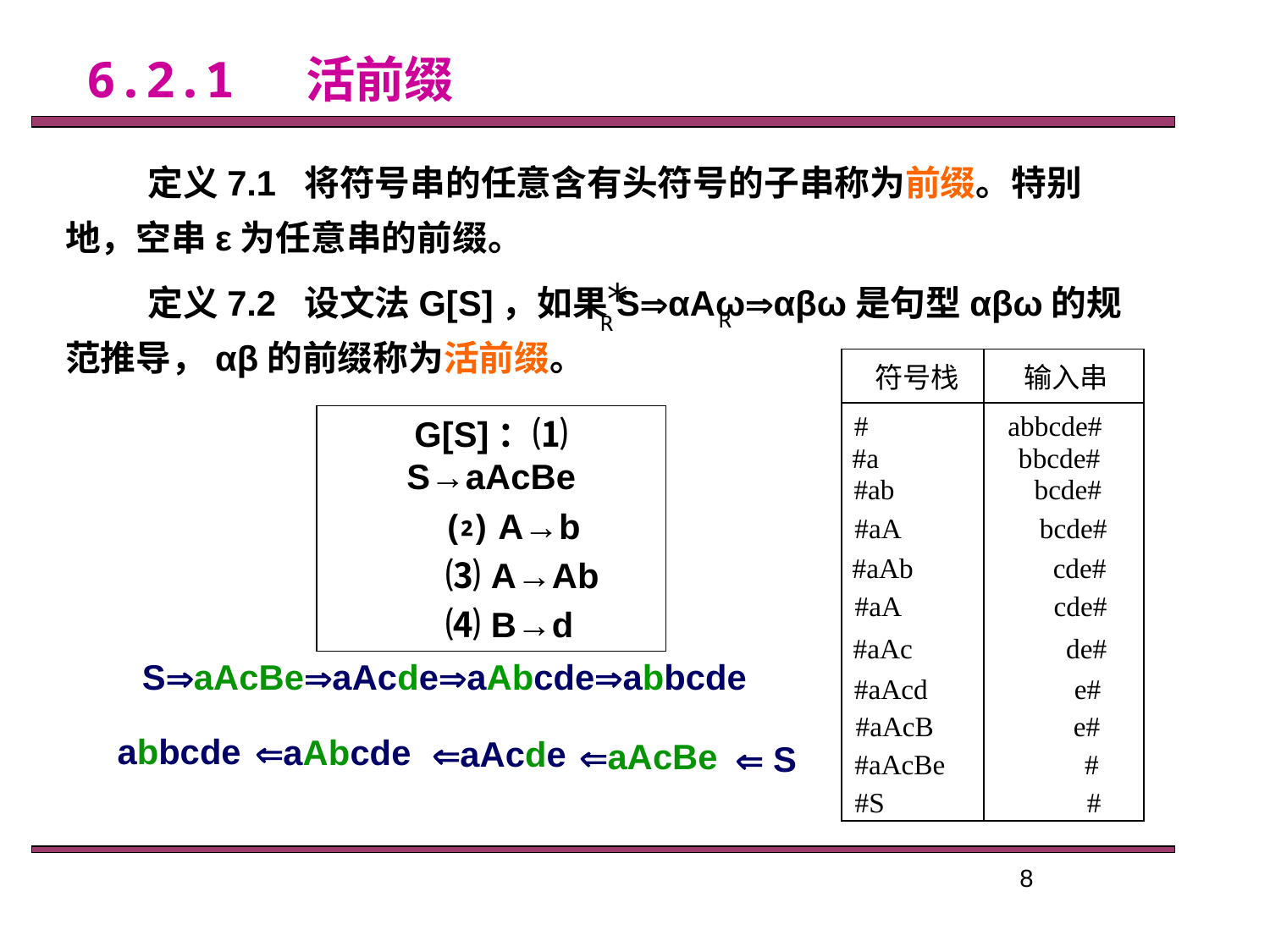

6.2.1  活前缀
定义7.1  将符号串的任意含有头符号的子串称为前缀。特别地，空串ε为任意串的前缀。
定义7.2  设文法G[S]，如果S⇒αAω⇒αβω是句型αβω的规范推导，αβ的前缀称为活前缀。
*
R
R
| 符号栈 | 输入串 |
| --- | --- |
|  |  |
#                    abbcde#
#a                    bbcde#
#ab                    bcde#
#aA                    bcde#
#aAb                    cde#
#aA                      cde#
#aAc                      de#
#aAcd                     e#
#aAcB                    e#
#aAcBe                    #
#S                             #
G[S]：⑴ S→aAcBe
            ⑵ A→b
            ⑶ A→Ab
            ⑷ B→d
S⇒aAcBe⇒aAcde⇒aAbcde⇒abbcde
abbcde
⇐aAbcde
⇐aAcde
⇐aAcBe
⇐ S
8